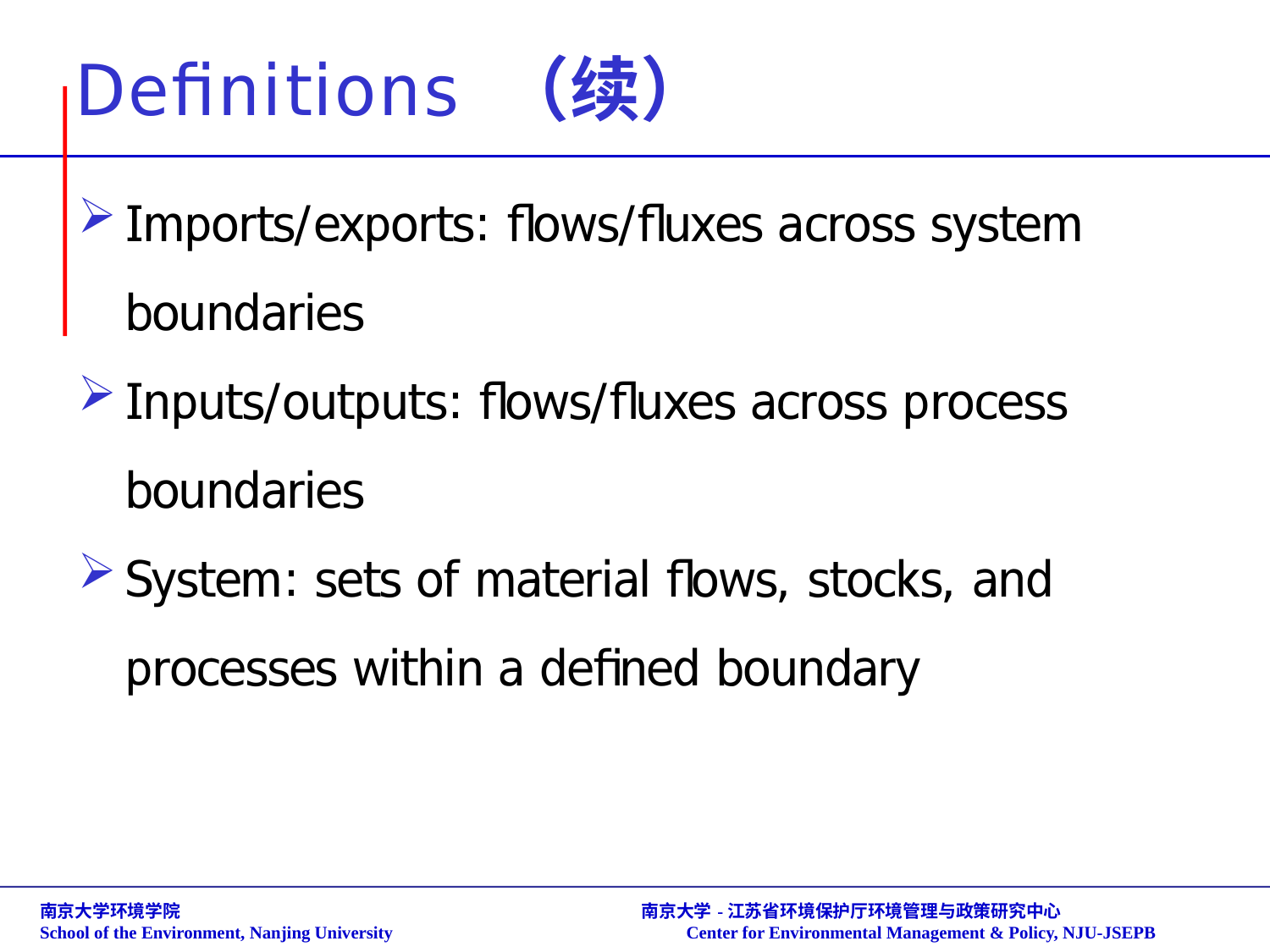

# Definitions （续）
Imports/exports: flows/fluxes across system boundaries
Inputs/outputs: flows/fluxes across process boundaries
System: sets of material flows, stocks, and processes within a defined boundary